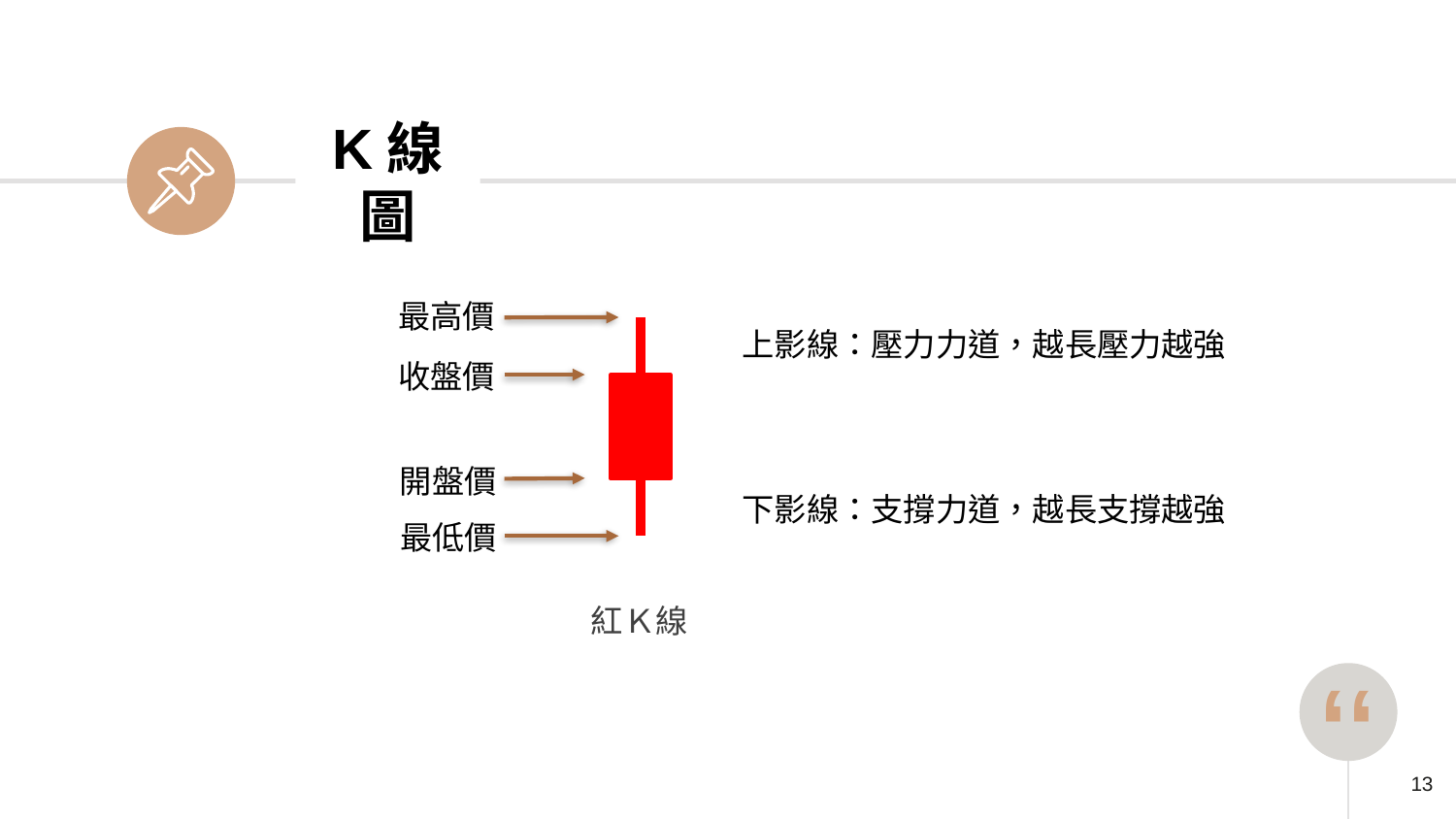

# K線圖
最高價
上影線：壓力力道，越長壓力越強
收盤價

開盤價
下影線：支撐力道，越長支撐越強
最低價
紅Ｋ線

,,
13